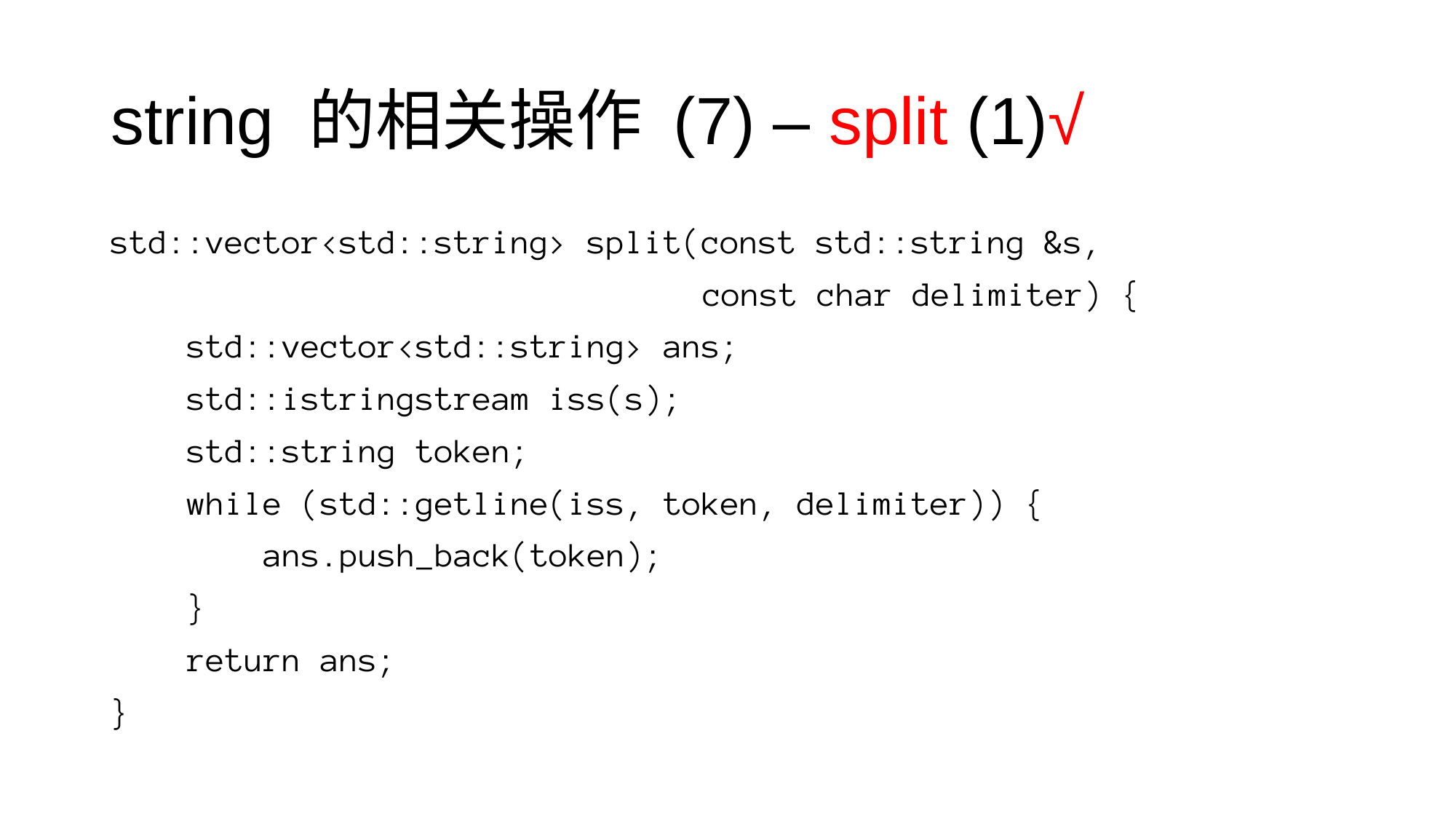

# string 的相关操作 (7) – split (1)√
std::vector<std::string> split(const std::string &s,
                               const char delimiter) {
    std::vector<std::string> ans;
    std::istringstream iss(s);
    std::string token;
    while (std::getline(iss, token, delimiter)) {
        ans.push_back(token);
    }
    return ans;
}